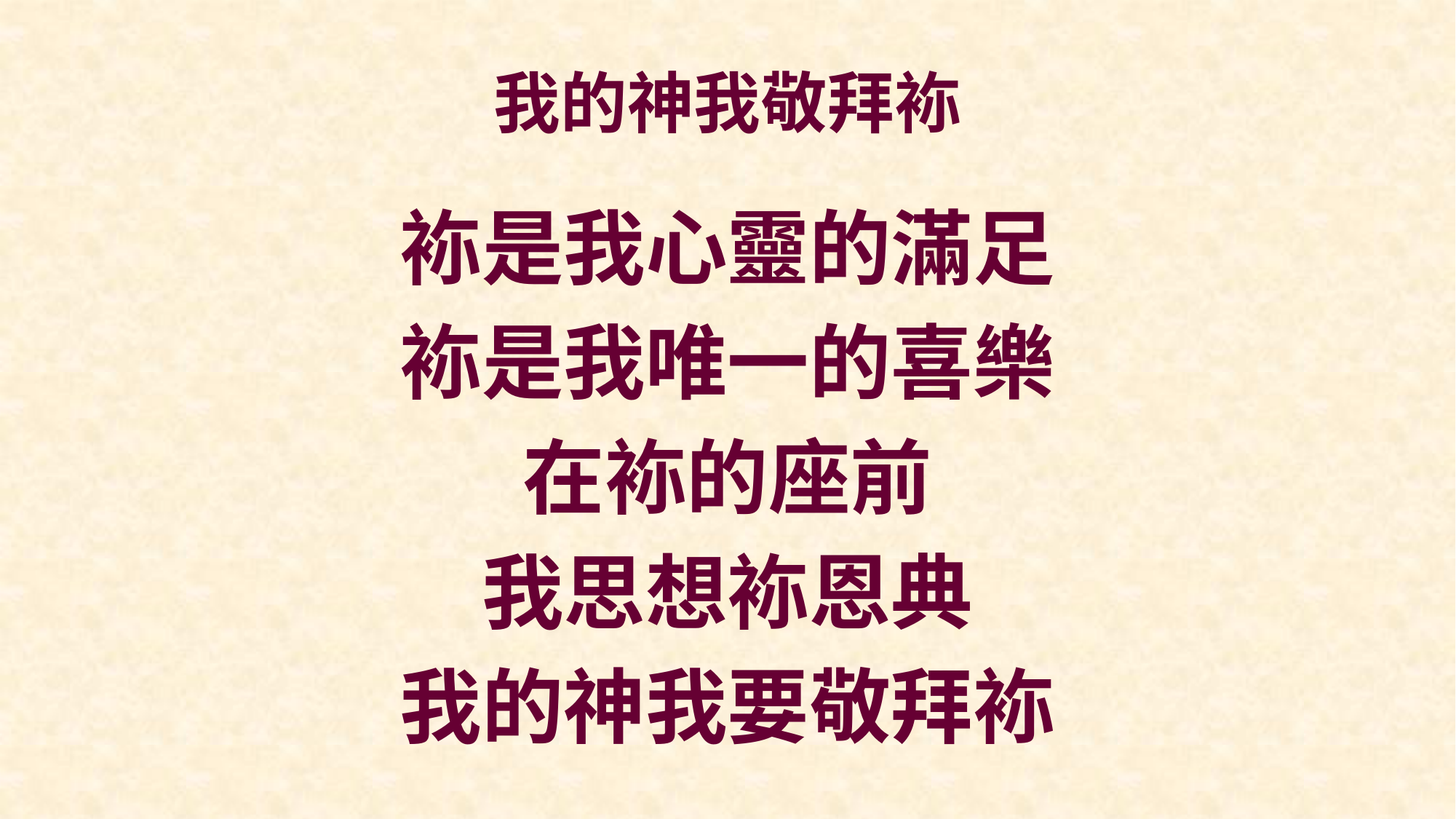

# 我的神我敬拜袮
袮是我心靈的滿足
袮是我唯一的喜樂
在袮的座前
我思想袮恩典
我的神我要敬拜袮